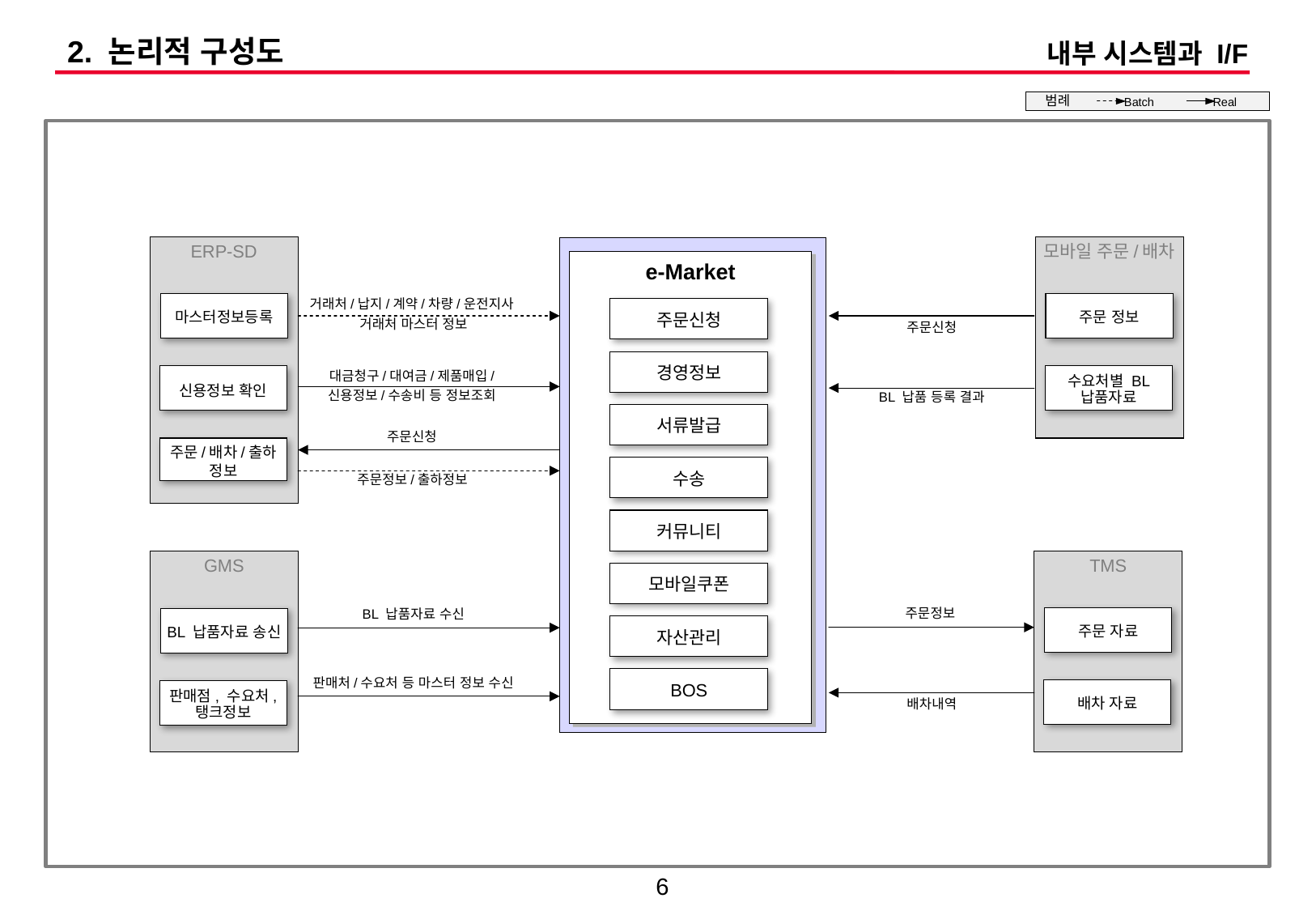

# 2. 논리적 구성도
내부 시스템과 I/F
범례
Batch
Real

ERP-SD
모바일 주문/배차

e-Market

마스터정보등록
주문 정보
거래처/납지/계약/차량/운전지사
거래처 마스터 정보
주문신청
주문신청
경영정보

신용정보 확인
수요처별 BL 납품자료
대금청구/대여금/제품매입/
신용정보/수송비 등 정보조회

BL 납품 등록 결과
서류발급
주문신청
주문/배차/출하 정보
수송
주문정보/출하정보
커뮤니티
TMS
GMS
모바일쿠폰
주문정보
BL 납품자료 수신
주문 자료
BL 납품자료 송신
자산관리
BOS

판매처/수요처 등 마스터 정보 수신
배차 자료
판매점, 수요처, 탱크정보
배차내역